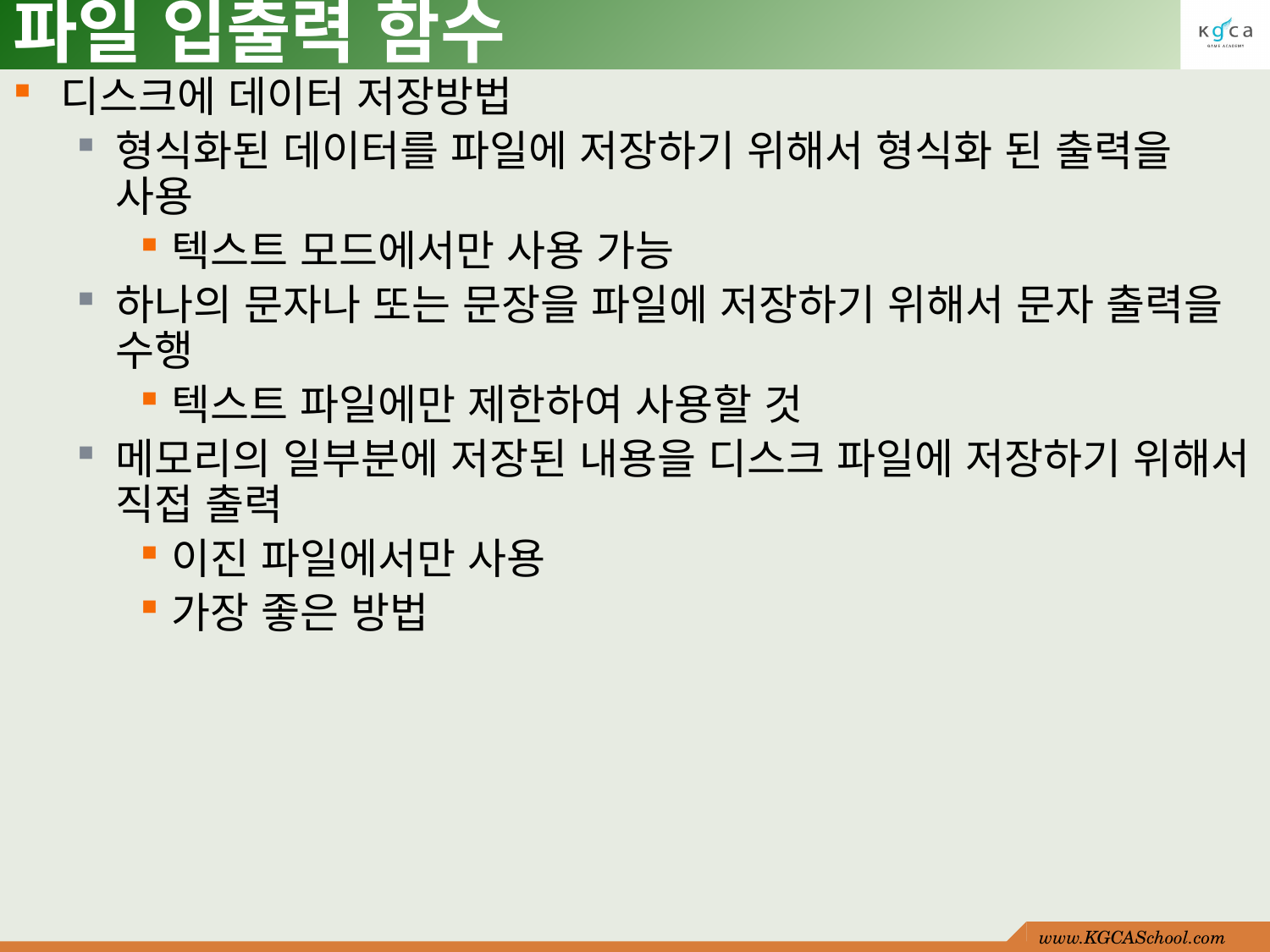

# 파일 입출력 함수
디스크에 데이터 저장방법
형식화된 데이터를 파일에 저장하기 위해서 형식화 된 출력을 사용
텍스트 모드에서만 사용 가능
하나의 문자나 또는 문장을 파일에 저장하기 위해서 문자 출력을 수행
텍스트 파일에만 제한하여 사용할 것
메모리의 일부분에 저장된 내용을 디스크 파일에 저장하기 위해서 직접 출력
이진 파일에서만 사용
가장 좋은 방법